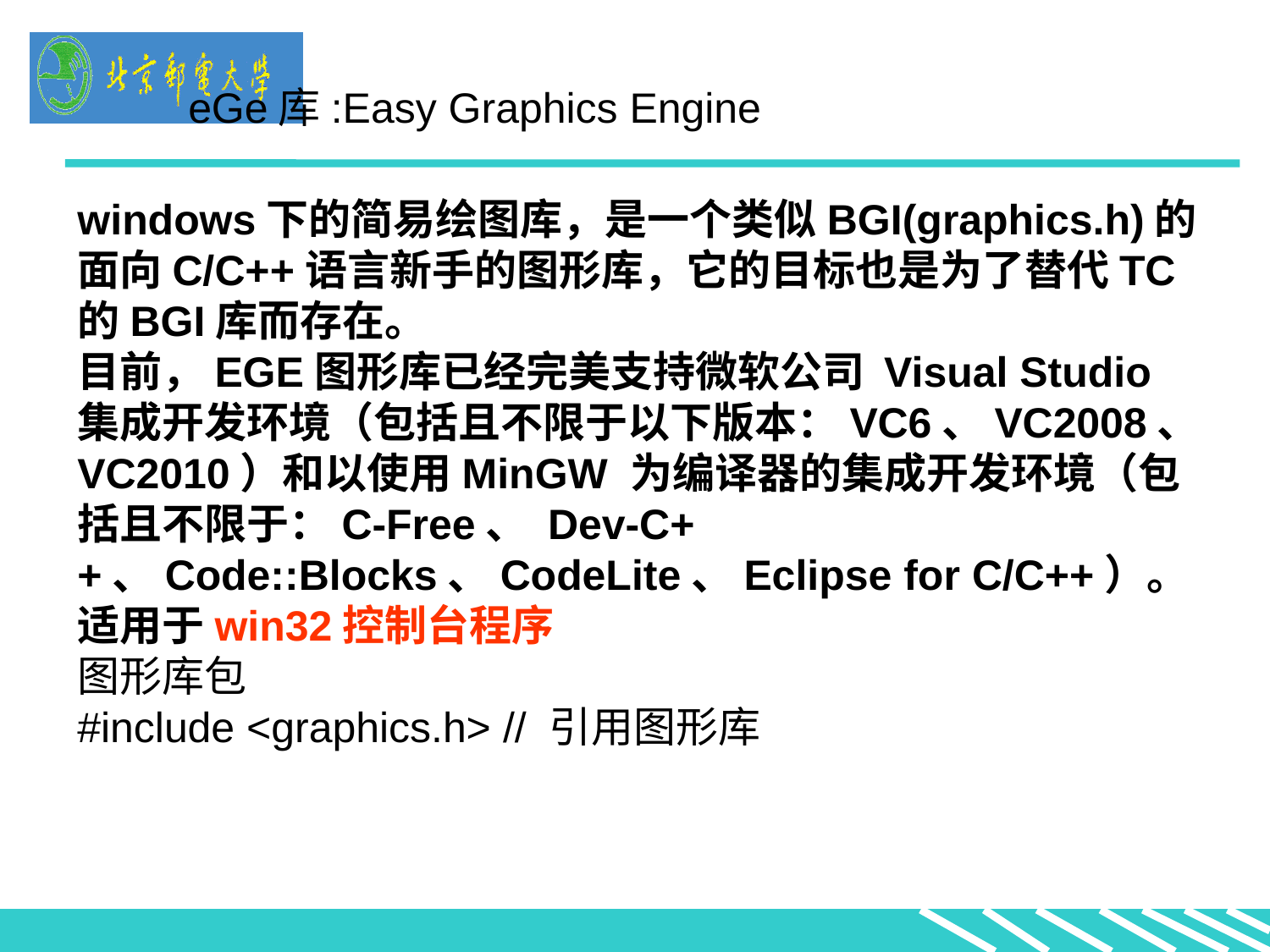

eGe库:Easy Graphics Engine
windows下的简易绘图库，是一个类似BGI(graphics.h)的面向C/C++语言新手的图形库，它的目标也是为了替代TC的BGI库而存在。
目前，EGE图形库已经完美支持微软公司 Visual Studio 集成开发环境（包括且不限于以下版本：VC6、VC2008、VC2010）和以使用MinGW 为编译器的集成开发环境（包括且不限于：C-Free、 Dev-C++、Code::Blocks、CodeLite、Eclipse for C/C++）。
适用于win32控制台程序
图形库包
#include <graphics.h> // 引用图形库